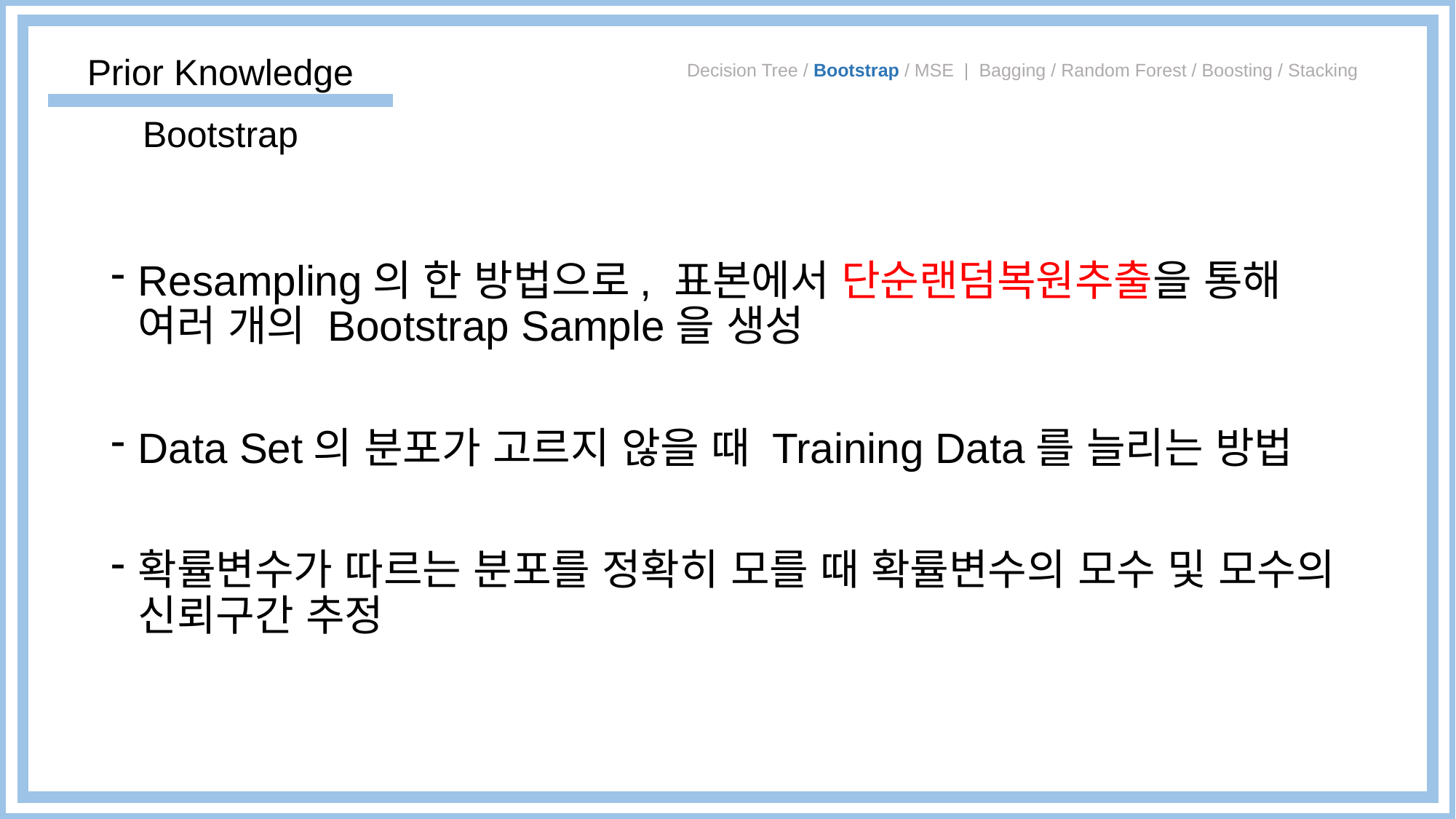

# Decision Tree / Bootstrap / MSE  |  Bagging / Random Forest / Boosting / Stacking
Prior Knowledge

Bootstrap
Resampling의 한 방법으로, 표본에서 단순랜덤복원추출을 통해 여러 개의 Bootstrap Sample을 생성

Data Set의 분포가 고르지 않을 때 Training Data를 늘리는 방법

확률변수가 따르는 분포를 정확히 모를 때 확률변수의 모수 및 모수의 신뢰구간 추정